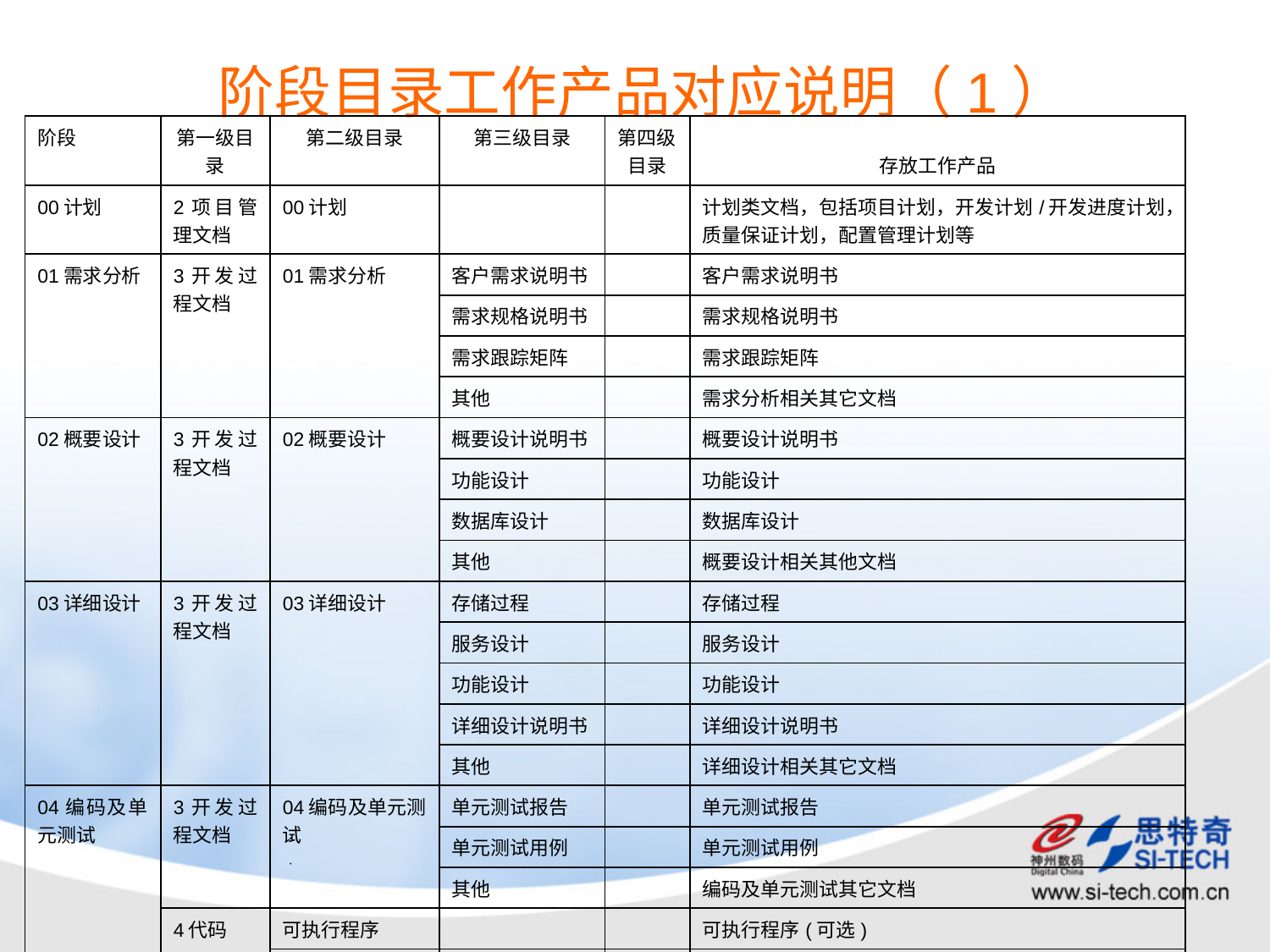

阶段目录工作产品对应说明（1）
| 阶段 | 第一级目录 | 第二级目录 | 第三级目录 | 第四级目录 | 存放工作产品 |
| --- | --- | --- | --- | --- | --- |
| 00计划 | 2项目管理文档 | 00计划 |  |  | 计划类文档，包括项目计划，开发计划/开发进度计划，质量保证计划，配置管理计划等 |
| 01需求分析 | 3开发过程文档 | 01需求分析 | 客户需求说明书 |  | 客户需求说明书 |
|  |  |  | 需求规格说明书 |  | 需求规格说明书 |
|  |  |  | 需求跟踪矩阵 |  | 需求跟踪矩阵 |
|  |  |  | 其他 |  | 需求分析相关其它文档 |
| 02概要设计 | 3开发过程文档 | 02概要设计 | 概要设计说明书 |  | 概要设计说明书 |
|  |  |  | 功能设计 |  | 功能设计 |
|  |  |  | 数据库设计 |  | 数据库设计 |
|  |  |  | 其他 |  | 概要设计相关其他文档 |
| 03详细设计 | 3开发过程文档 | 03详细设计 | 存储过程 |  | 存储过程 |
|  |  |  | 服务设计 |  | 服务设计 |
|  |  |  | 功能设计 |  | 功能设计 |
|  |  |  | 详细设计说明书 |  | 详细设计说明书 |
|  |  |  | 其他 |  | 详细设计相关其它文档 |
| 04编码及单元测试 | 3开发过程文档 | 04编码及单元测试 | 单元测试报告 |  | 单元测试报告 |
|  |  |  | 单元测试用例 |  | 单元测试用例 |
|  |  |  | 其他 |  | 编码及单元测试其它文档 |
|  | 4代码 | 可执行程序 |  |  | 可执行程序(可选) |
|  |  | 目标代码 |  |  | 目标代码(可选) |
|  |  | 源代码 |  |  | 源代码 |